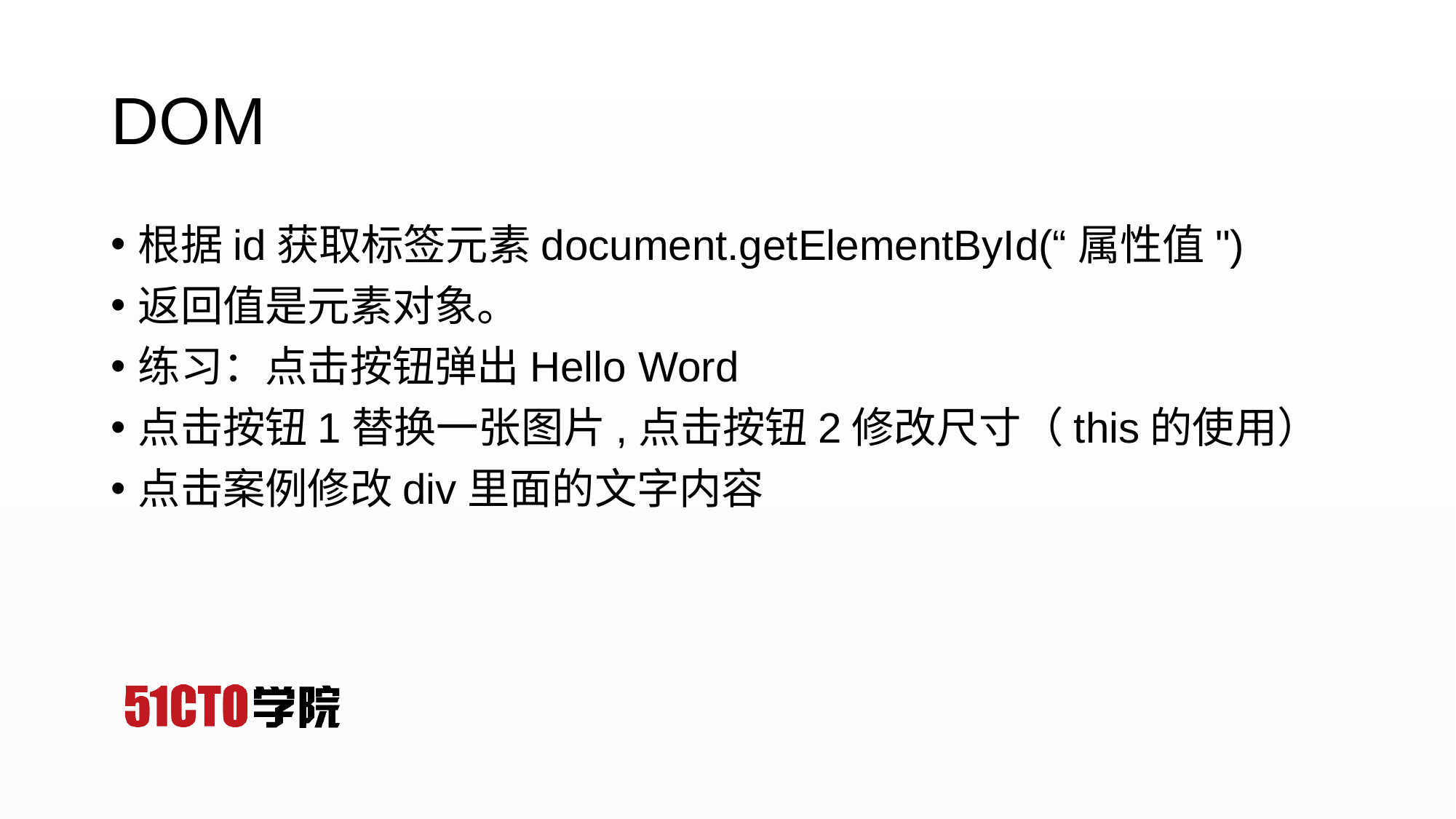

# DOM
根据id获取标签元素document.getElementById(“属性值")
返回值是元素对象。
练习：点击按钮弹出Hello Word
点击按钮1替换一张图片,点击按钮2修改尺寸（this的使用）
点击案例修改div里面的文字内容